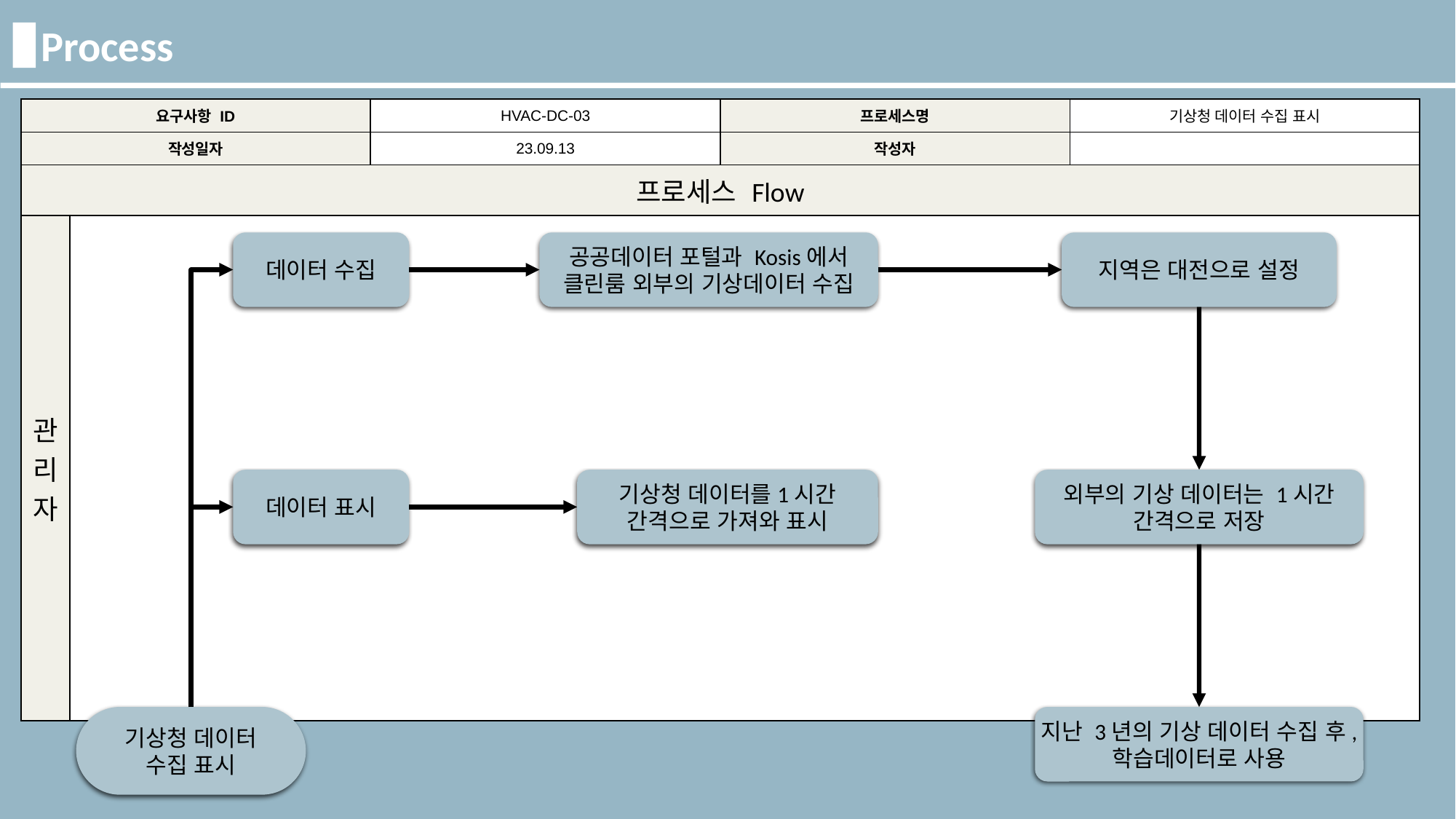

Process

| 요구사항 ID |  | HVAC-DC-03 | 프로세스명 | 기상청 데이터 수집 표시 |
| --- | --- | --- | --- | --- |
| 작성일자 |  | 23.09.13 | 작성자 |  |
| 프로세스 Flow |  |  |  |  |
| 관리자 |  |  |  |  |
공공데이터 포털과 Kosis에서
클린룸 외부의 기상데이터 수집
데이터 수집
지역은 대전으로 설정
데이터 표시
기상청 데이터를1시간
간격으로 가져와 표시
외부의 기상 데이터는 1시간
간격으로 저장
지난 3년의 기상 데이터 수집 후,
학습데이터로 사용
기상청 데이터
수집 표시